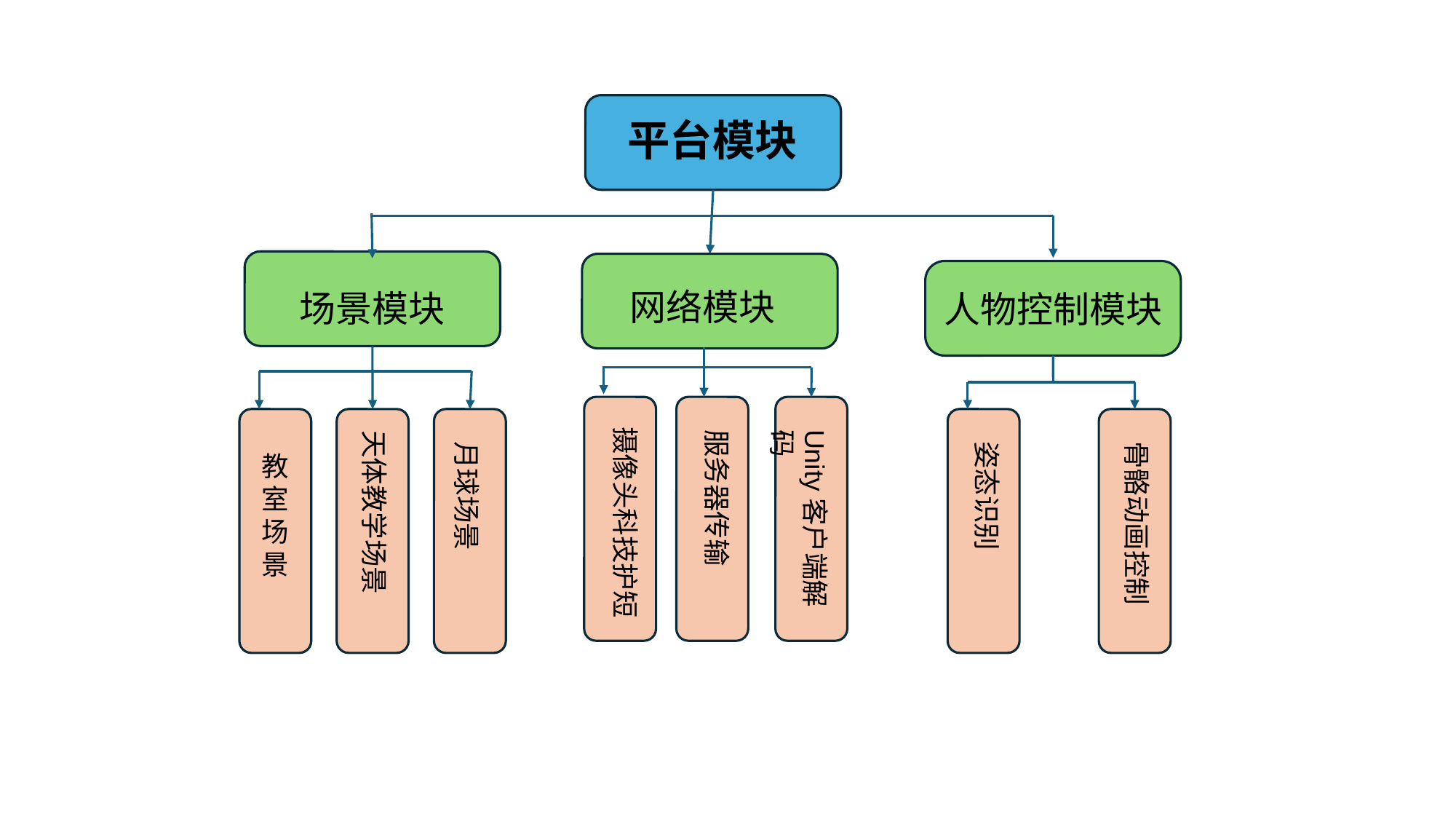

平台模块

网络模块

场景模块
人物控制模块

教室场景

摄像头科技护短
服务器传输
Unity客户端解码
天体教学场景
姿态识别
骨骼动画控制
月球场景